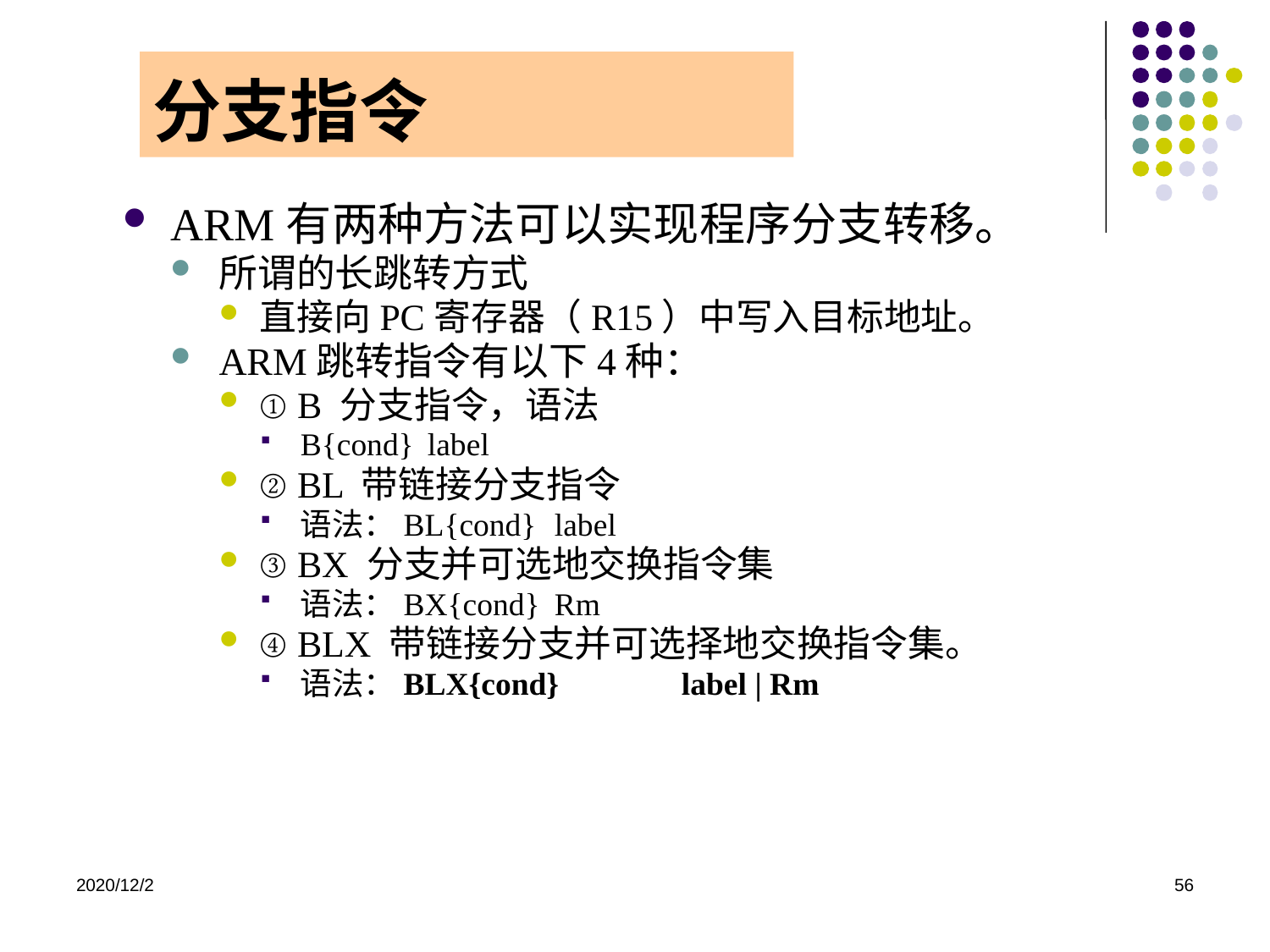

# 分支指令
ARM有两种方法可以实现程序分支转移。
所谓的长跳转方式
直接向PC寄存器（R15）中写入目标地址。
ARM跳转指令有以下4种：
① B 分支指令，语法
B{cond} 	label
② BL 带链接分支指令
语法：BL{cond} 	label
③ BX 分支并可选地交换指令集
语法：BX{cond} 	Rm
④ BLX 带链接分支并可选择地交换指令集。
语法：BLX{cond} 	label | Rm
2020/12/2
56